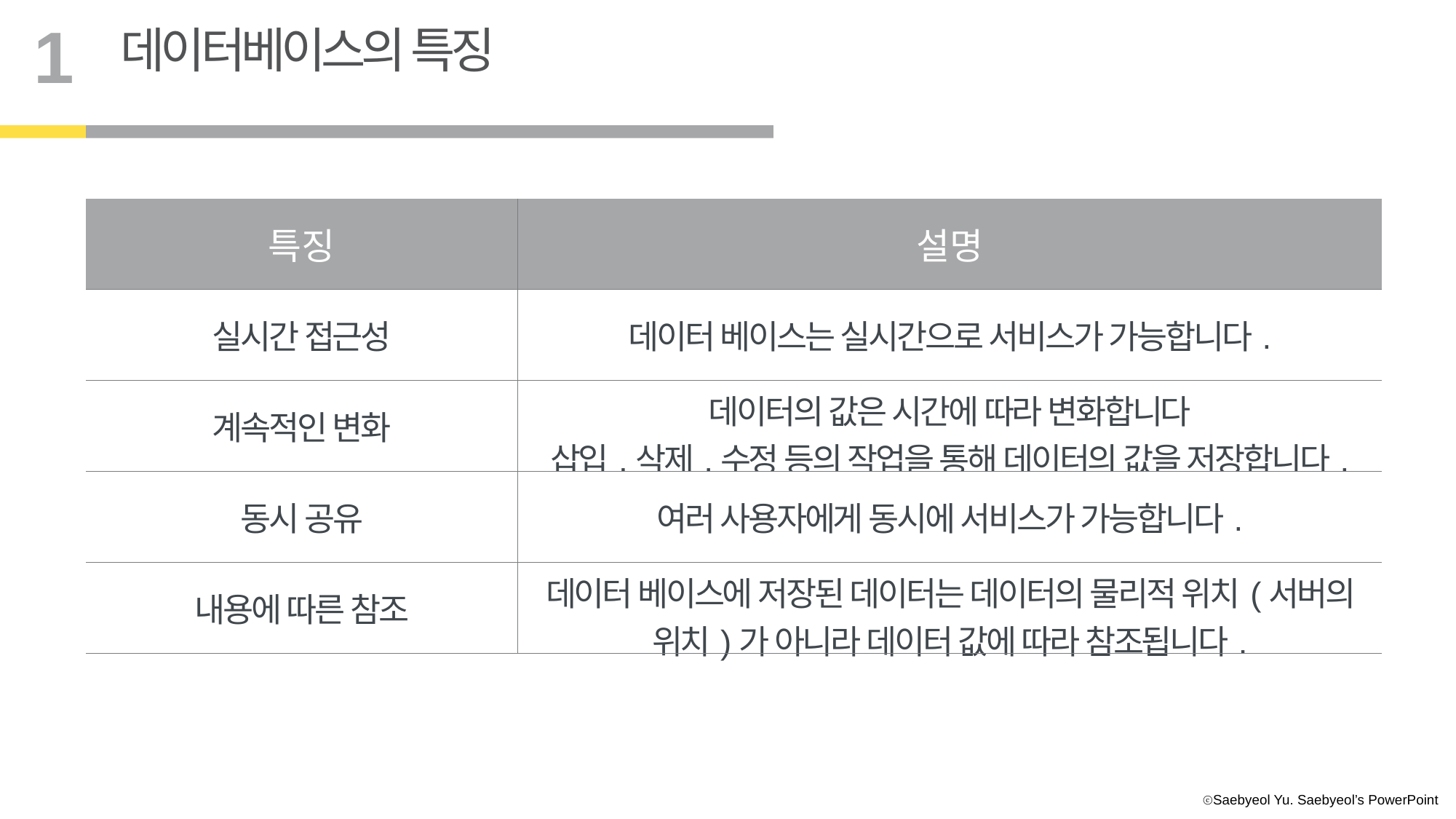

1
데이터베이스의 특징

| 특징 | 설명 |
| --- | --- |
| 실시간 접근성 | 데이터 베이스는 실시간으로 서비스가 가능합니다. |
| 계속적인 변화 | 데이터의 값은 시간에 따라 변화합니다 삽입,삭제,수정 등의 작업을 통해 데이터의 값을 저장합니다. |
| 동시 공유 | 여러 사용자에게 동시에 서비스가 가능합니다. |
| 내용에 따른 참조 | 데이터 베이스에 저장된 데이터는 데이터의 물리적 위치(서버의 위치)가 아니라 데이터 값에 따라 참조됩니다. |